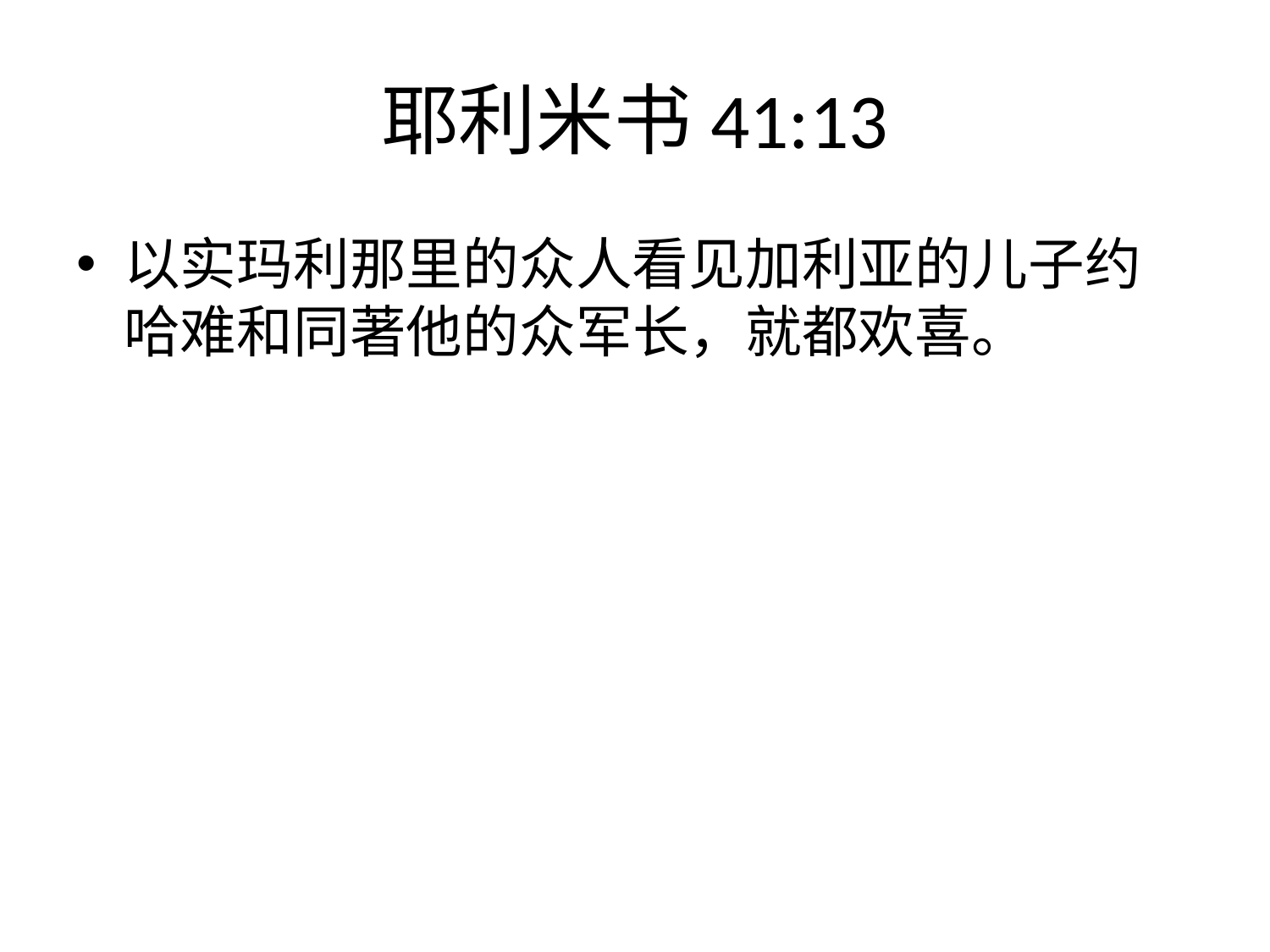

# 耶利米书41:13
以实玛利那里的众人看见加利亚的儿子约哈难和同著他的众军长，就都欢喜。